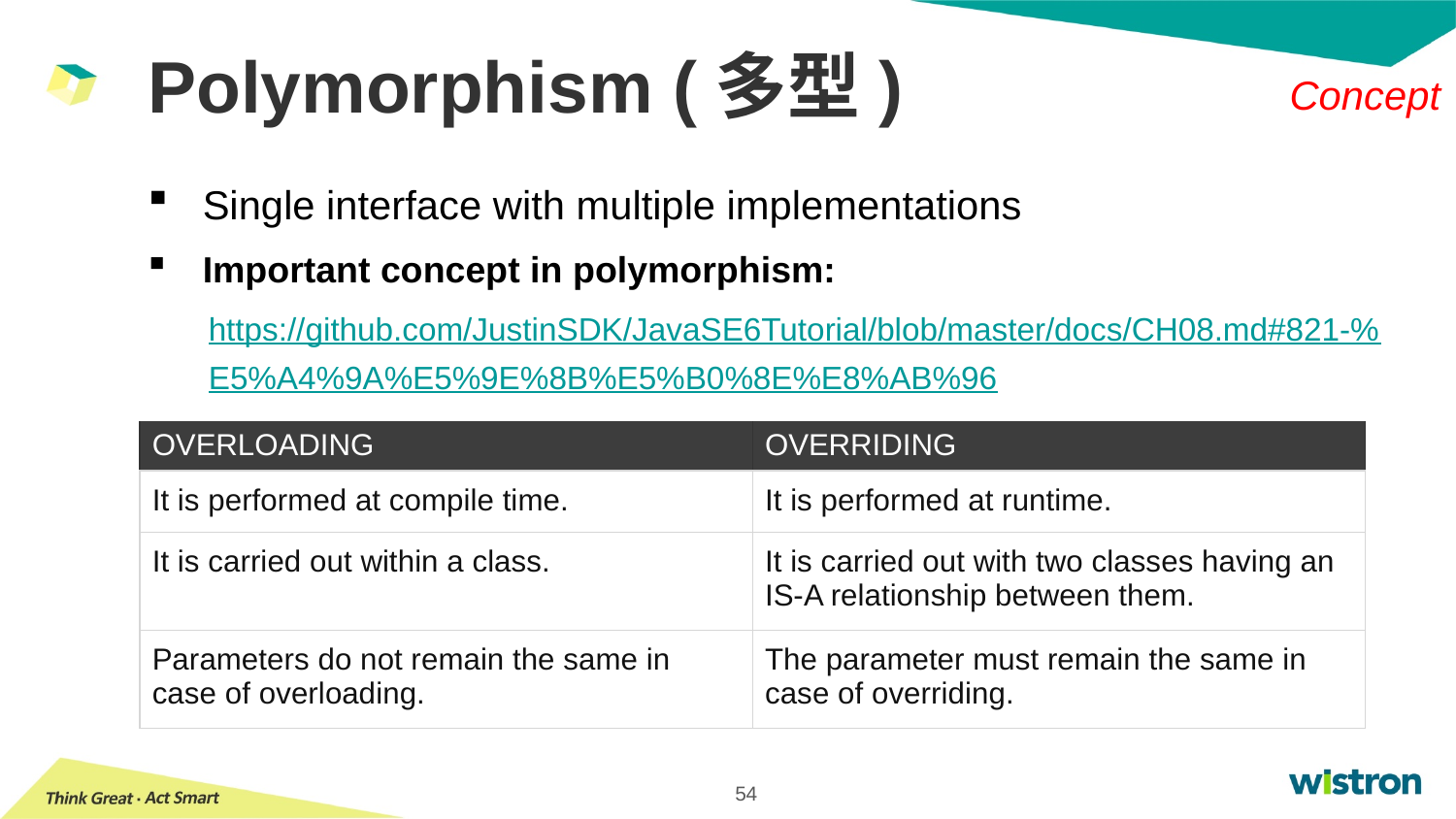

# Polymorphism (多型)
Concept
Single interface with multiple implementations
Important concept in polymorphism:
https://github.com/JustinSDK/JavaSE6Tutorial/blob/master/docs/CH08.md#821-%E5%A4%9A%E5%9E%8B%E5%B0%8E%E8%AB%96

| OVERLOADING | OVERRIDING |
| --- | --- |
| It is performed at compile time. | It is performed at runtime. |
| It is carried out within a class. | It is carried out with two classes having an IS-A relationship between them. |
| Parameters do not remain the same in case of overloading. | The parameter must remain the same in case of overriding. |
54